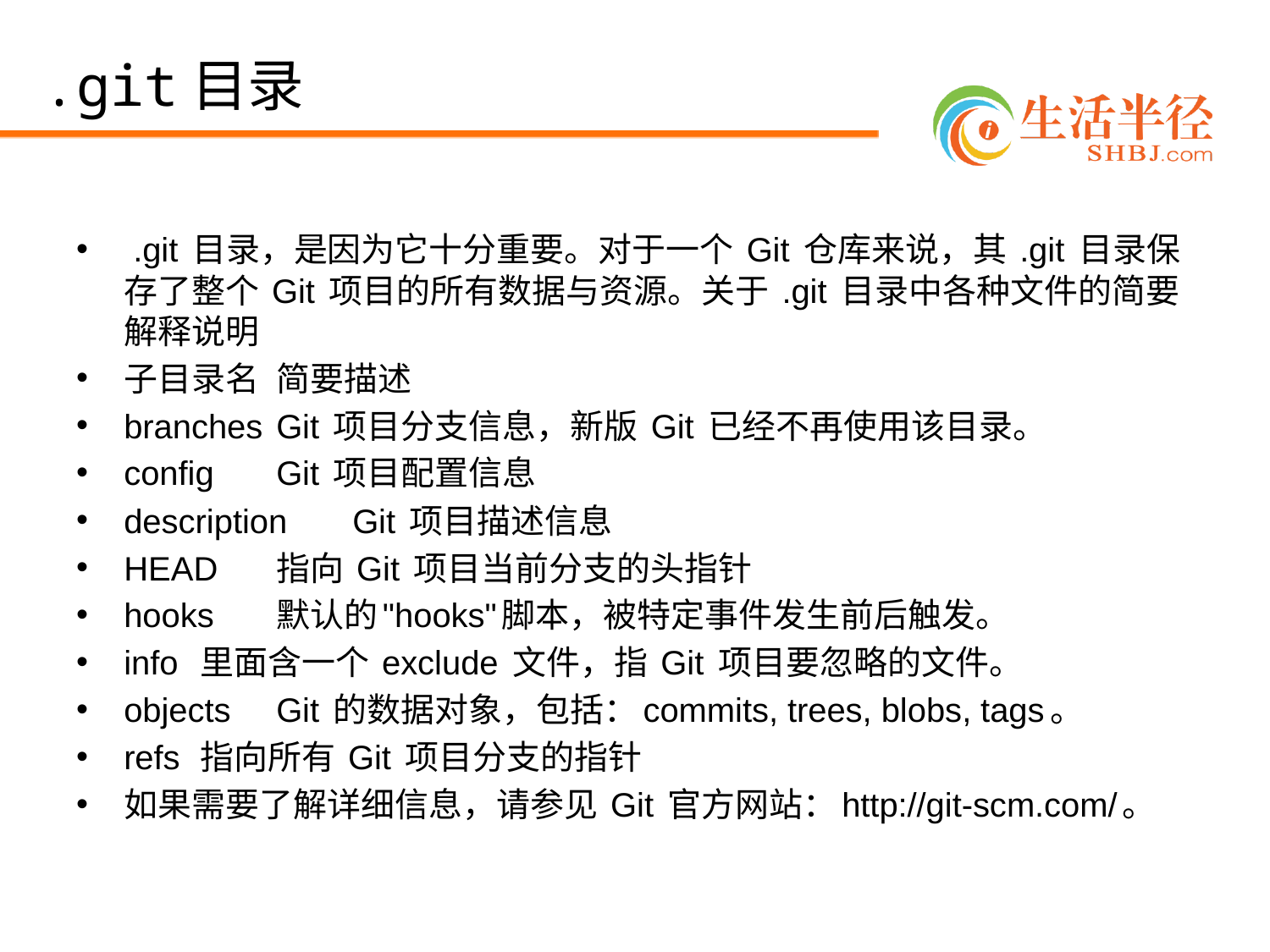

# .git目录
 .git 目录，是因为它十分重要。对于一个 Git 仓库来说，其 .git 目录保存了整个 Git 项目的所有数据与资源。关于 .git 目录中各种文件的简要解释说明
子目录名	简要描述
branches 	Git 项目分支信息，新版 Git 已经不再使用该目录。
config 	Git 项目配置信息
description 	Git 项目描述信息
HEAD 	指向 Git 项目当前分支的头指针
hooks 	默认的"hooks"脚本，被特定事件发生前后触发。
info 	里面含一个 exclude 文件，指 Git 项目要忽略的文件。
objects 	Git 的数据对象，包括：commits, trees, blobs, tags。
refs 	指向所有 Git 项目分支的指针
如果需要了解详细信息，请参见 Git 官方网站：http://git-scm.com/‎。